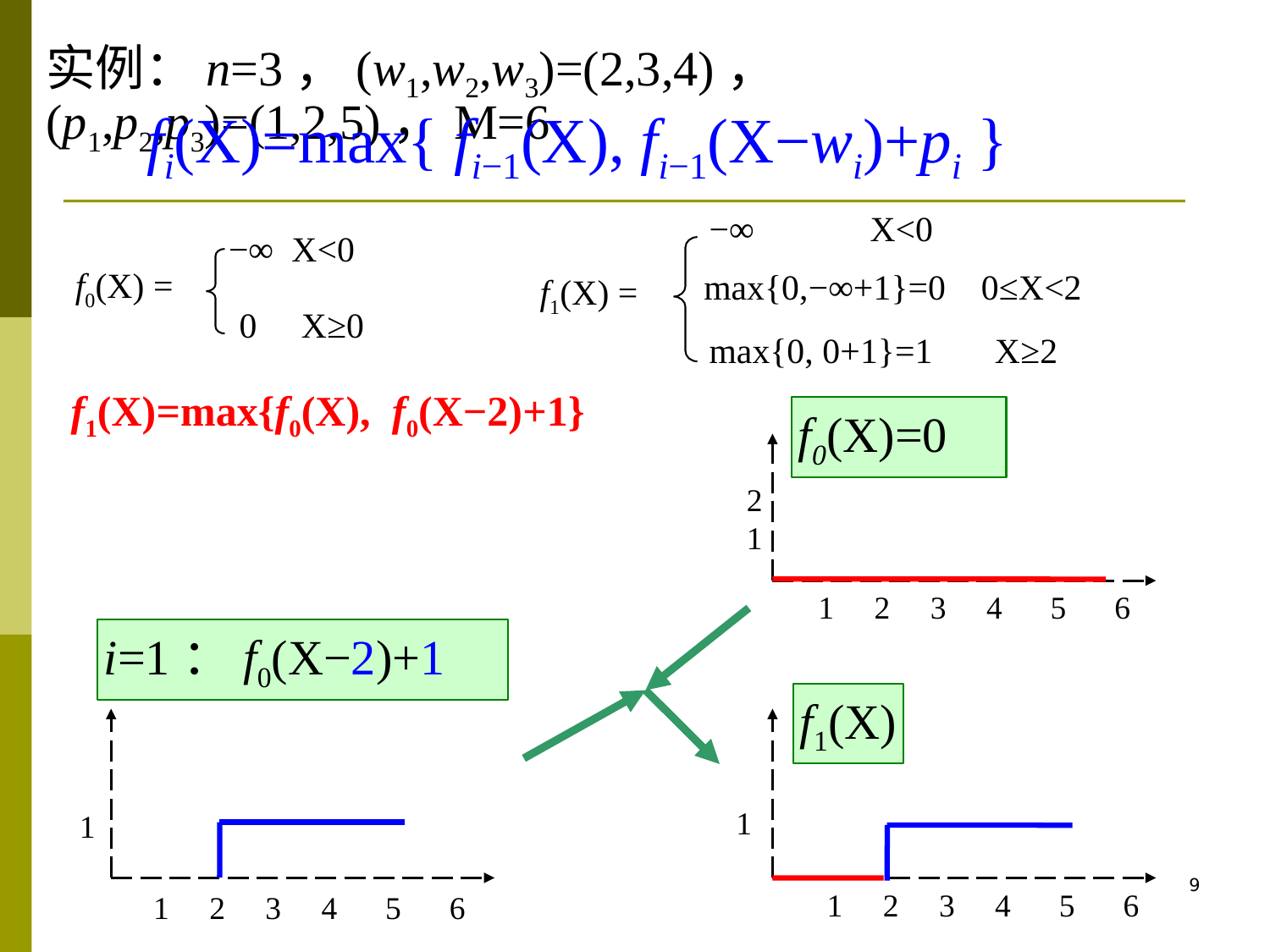

实例：n=3，(w1,w2,w3)=(2,3,4)，(p1,p2,p3)=(1,2,5)，M=6
fi(X)=max{ fi−1(X), fi−1(X−wi)+pi }
−∞             X<0

max{0,−∞+1}=0    0≤X<2
f1(X) =
max{0, 0+1}=1       X≥2
−∞  X<0

f0(X) =
0     X≥0
f1(X)=max{f0(X),  f0(X−2)+1}
f0(X)=0

2   1
 1     2     3     4      5      6

i=1：f0(X−2)+1
f1(X)

   1
   1     2     3     4      5      6

  1
    1     2     3     4      5      6

9